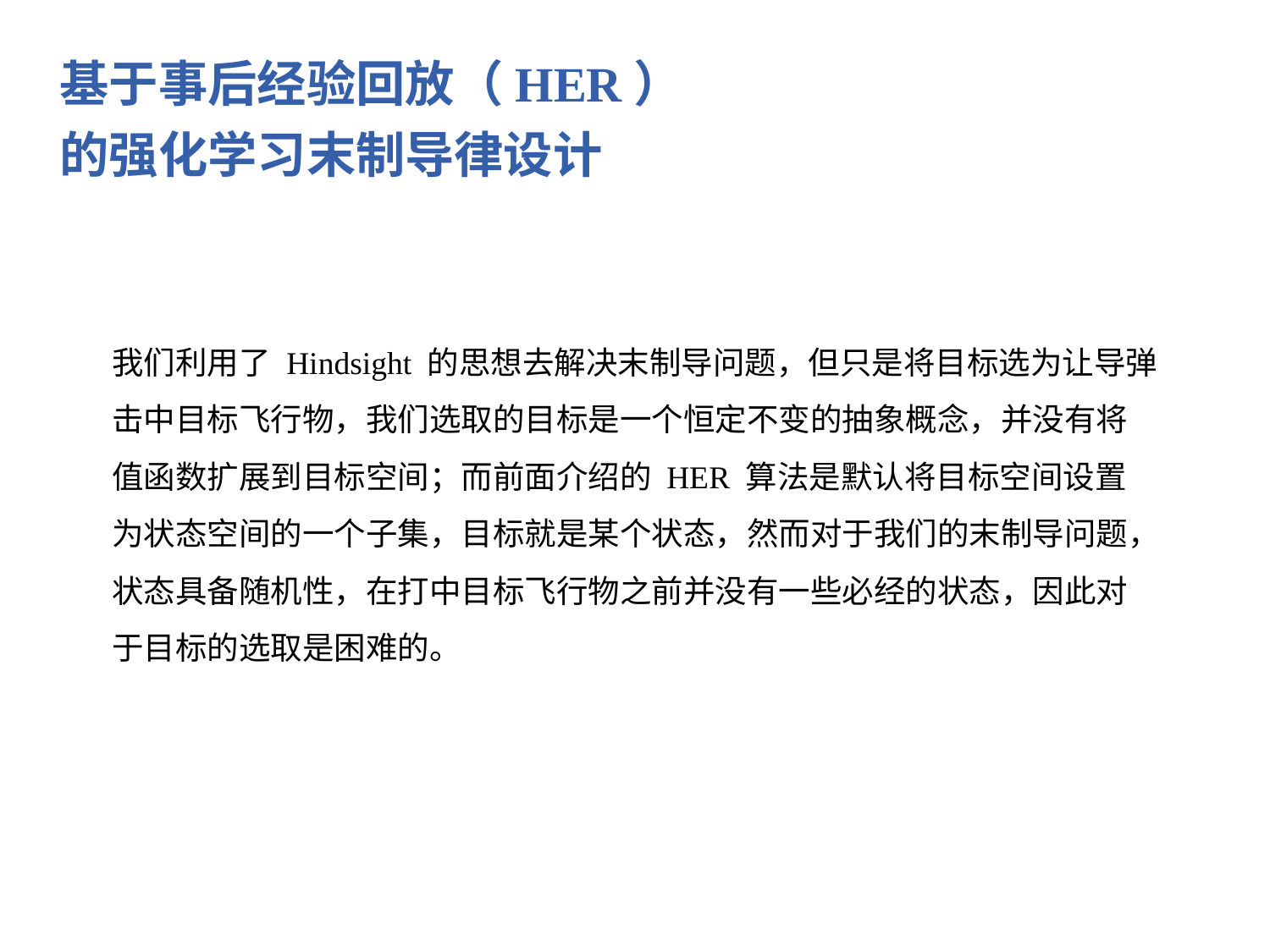

基于事后经验回放（HER）的强化学习末制导律设计
我们利用了 Hindsight 的思想去解决末制导问题，但只是将目标选为让导弹击中目标飞行物，我们选取的目标是一个恒定不变的抽象概念，并没有将值函数扩展到目标空间；而前面介绍的 HER 算法是默认将目标空间设置为状态空间的一个子集，目标就是某个状态，然而对于我们的末制导问题，状态具备随机性，在打中目标飞行物之前并没有一些必经的状态，因此对于目标的选取是困难的。